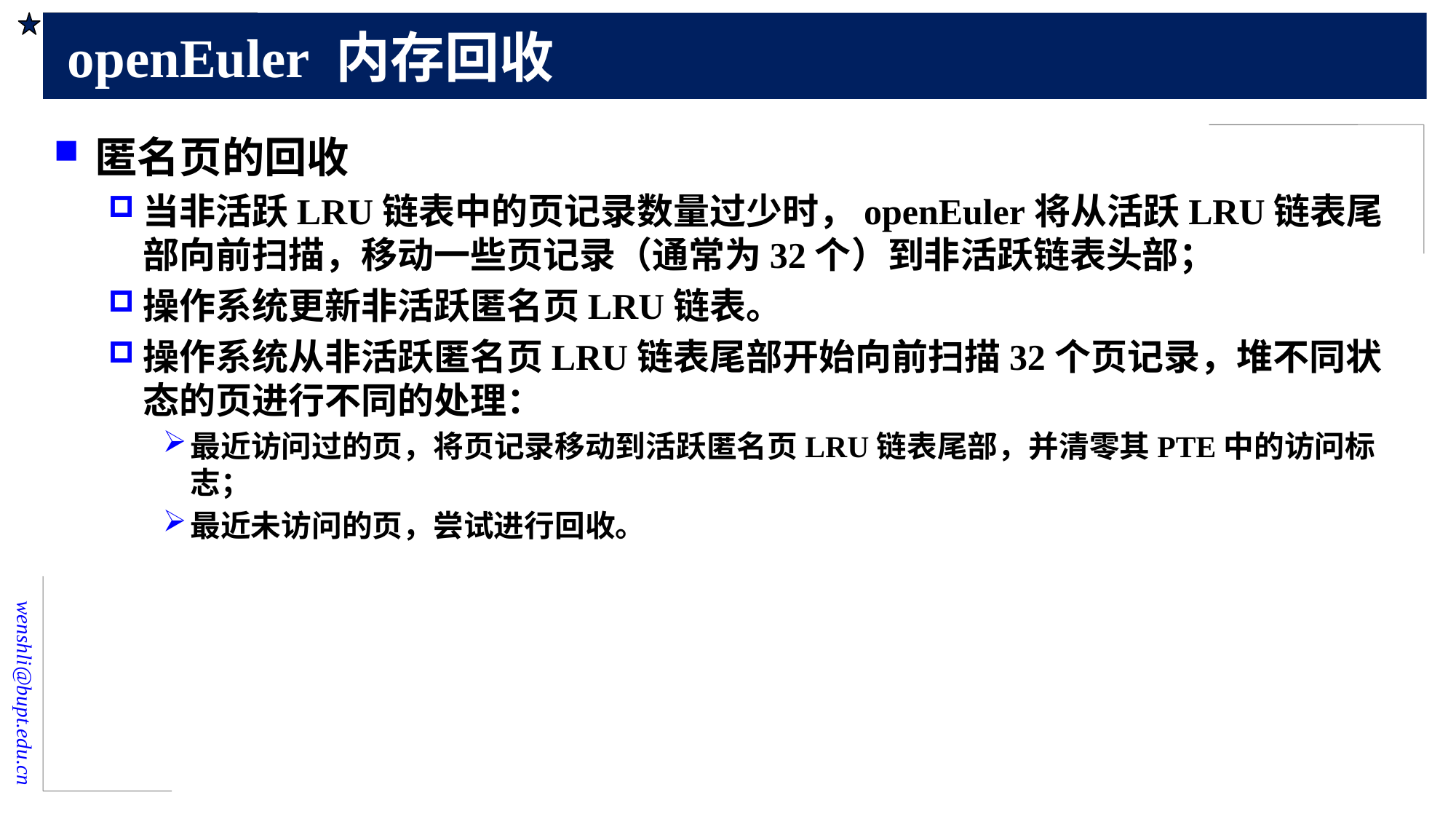

# openEuler 内存回收
匿名页的回收
当非活跃LRU链表中的页记录数量过少时，openEuler将从活跃LRU链表尾部向前扫描，移动一些页记录（通常为32个）到非活跃链表头部；
操作系统更新非活跃匿名页LRU链表。
操作系统从非活跃匿名页LRU链表尾部开始向前扫描32个页记录，堆不同状态的页进行不同的处理：
最近访问过的页，将页记录移动到活跃匿名页LRU链表尾部，并清零其PTE中的访问标志；
最近未访问的页，尝试进行回收。
114